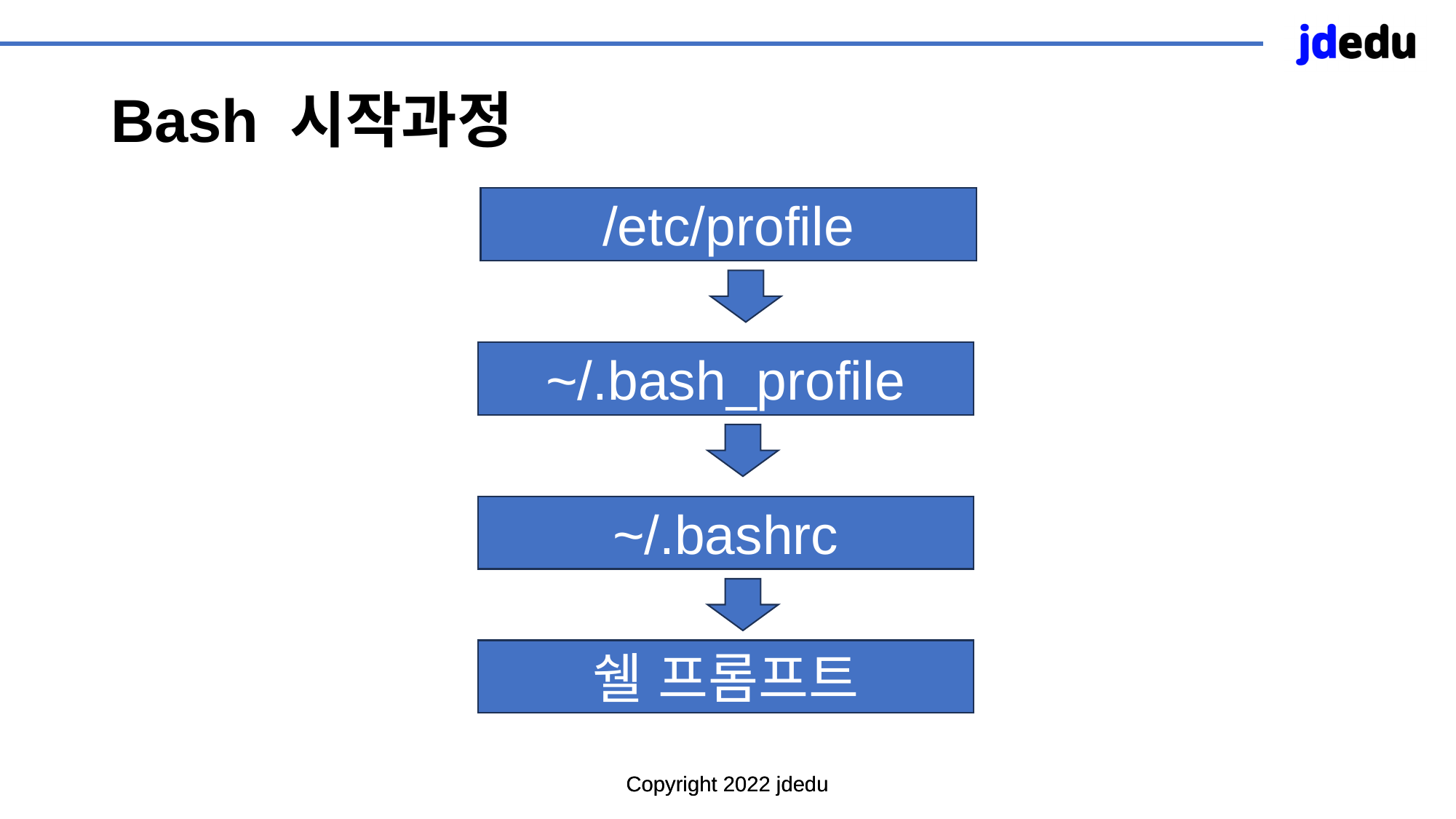

# Bash 시작과정
/etc/profile

~/.bash_profile

~/.bashrc

쉘 프롬프트